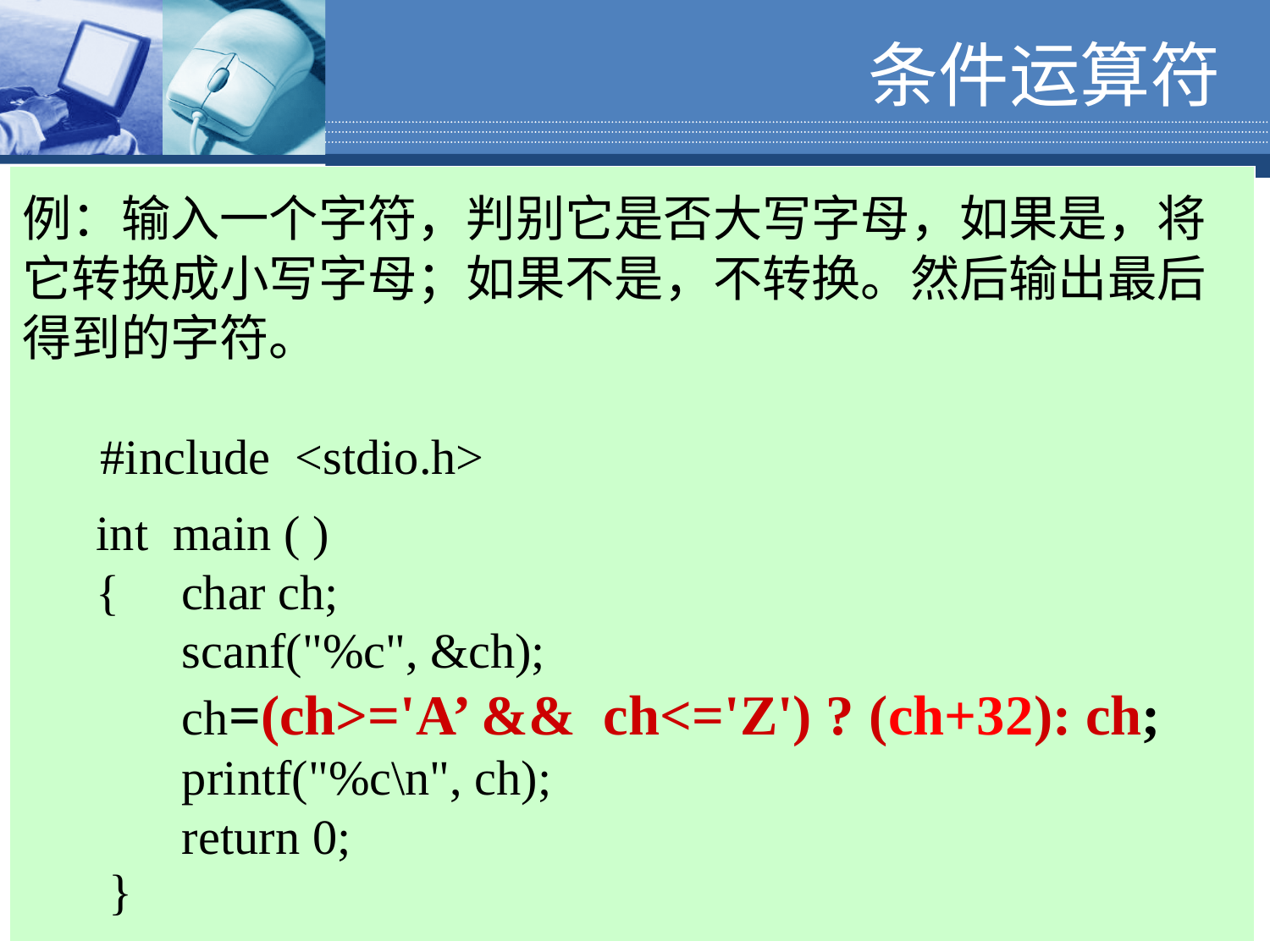

条件运算符
例：输入一个字符，判别它是否大写字母，如果是，将它转换成小写字母；如果不是，不转换。然后输出最后得到的字符。
      #include  <stdio.h>
      int  main ( )
      {     char ch;
             scanf("%c", &ch);
             ch=(ch>='A’ &&  ch<='Z') ? (ch+32): ch;
             printf("%c\n", ch);
             return 0;
       }